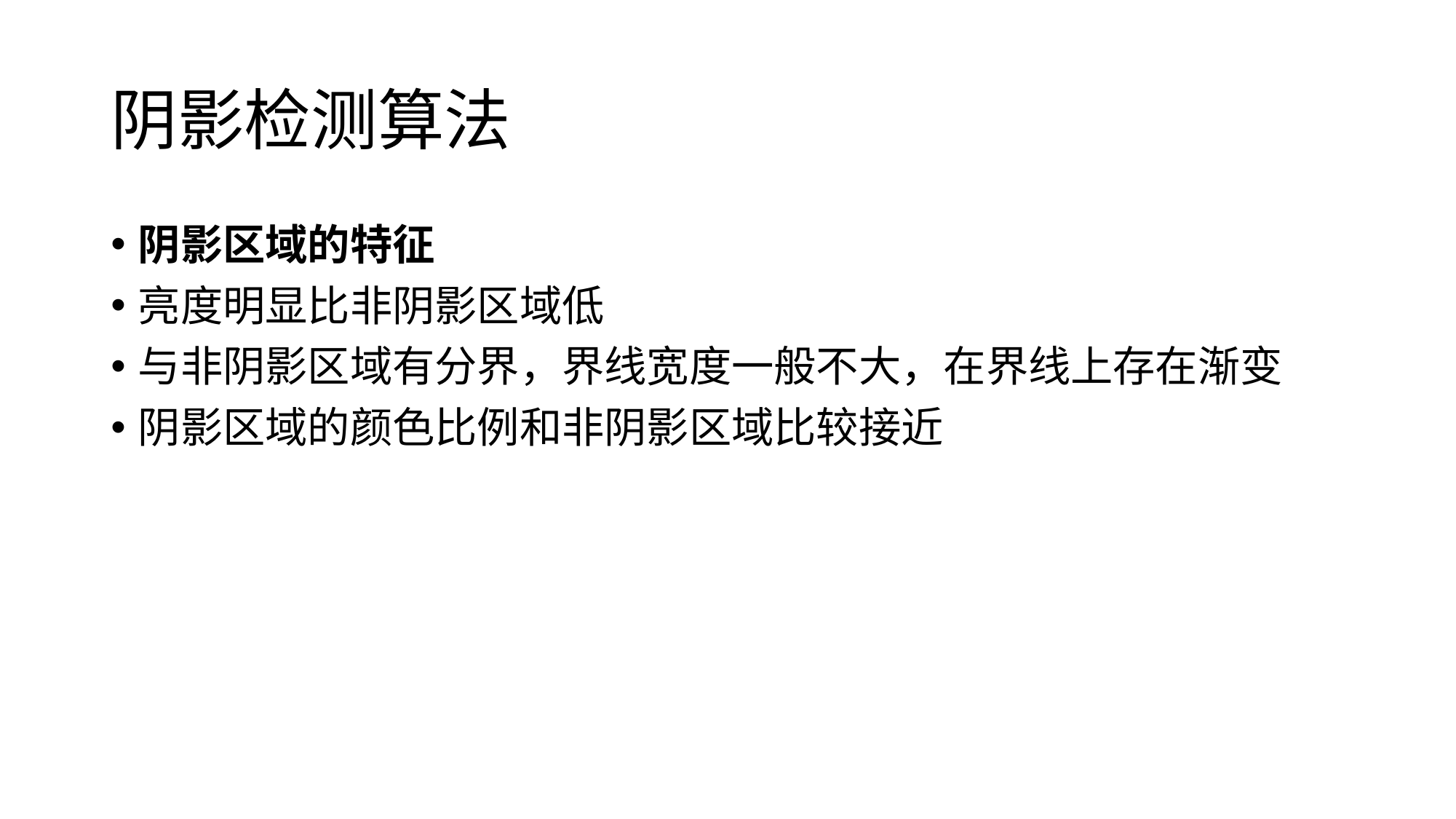

# 阴影检测算法
阴影区域的特征
亮度明显比非阴影区域低
与非阴影区域有分界，界线宽度一般不大，在界线上存在渐变
阴影区域的颜色比例和非阴影区域比较接近